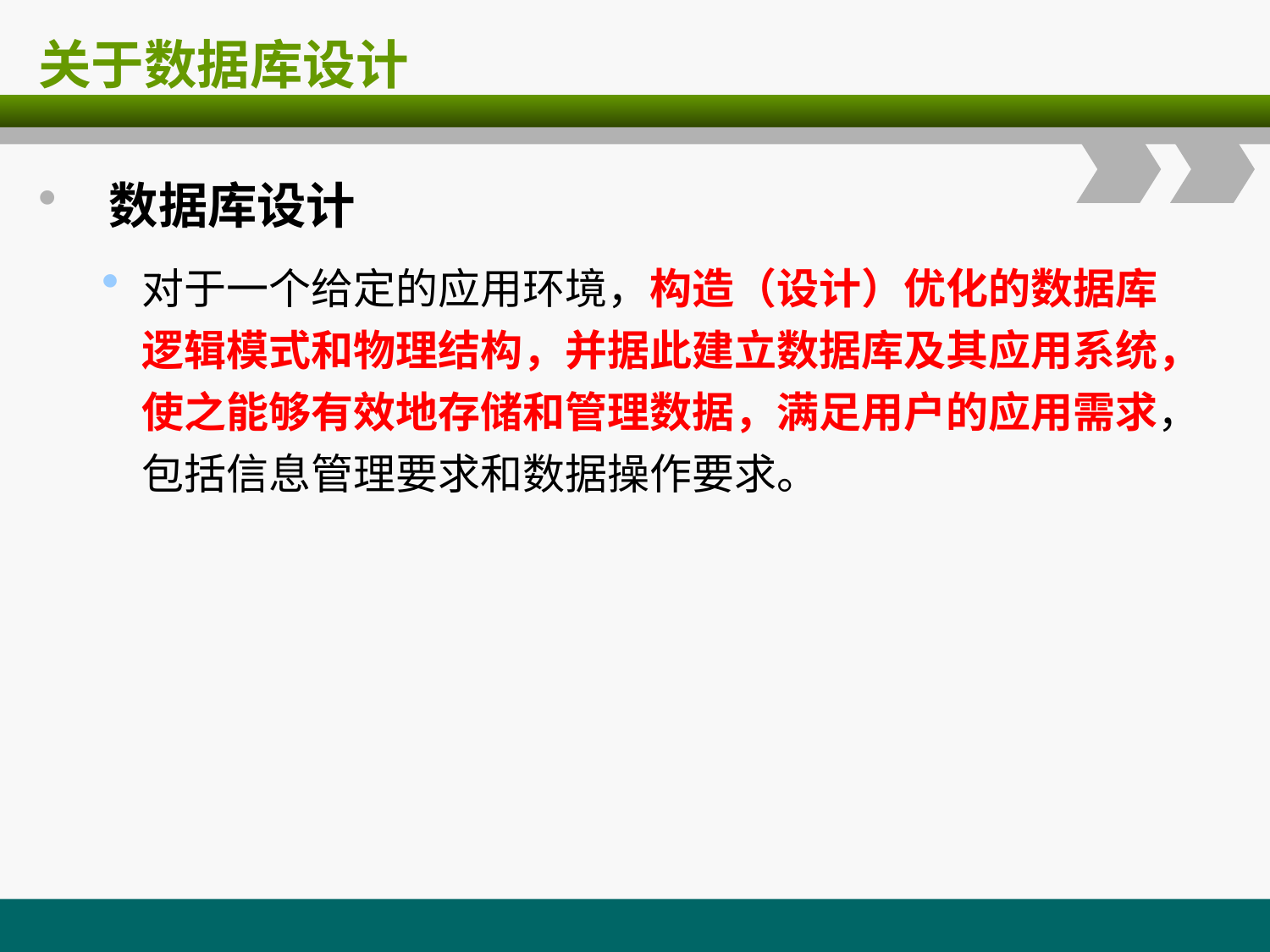

# 关于数据库设计
 数据库设计
对于一个给定的应用环境，构造（设计）优化的数据库逻辑模式和物理结构，并据此建立数据库及其应用系统，使之能够有效地存储和管理数据，满足用户的应用需求，包括信息管理要求和数据操作要求。